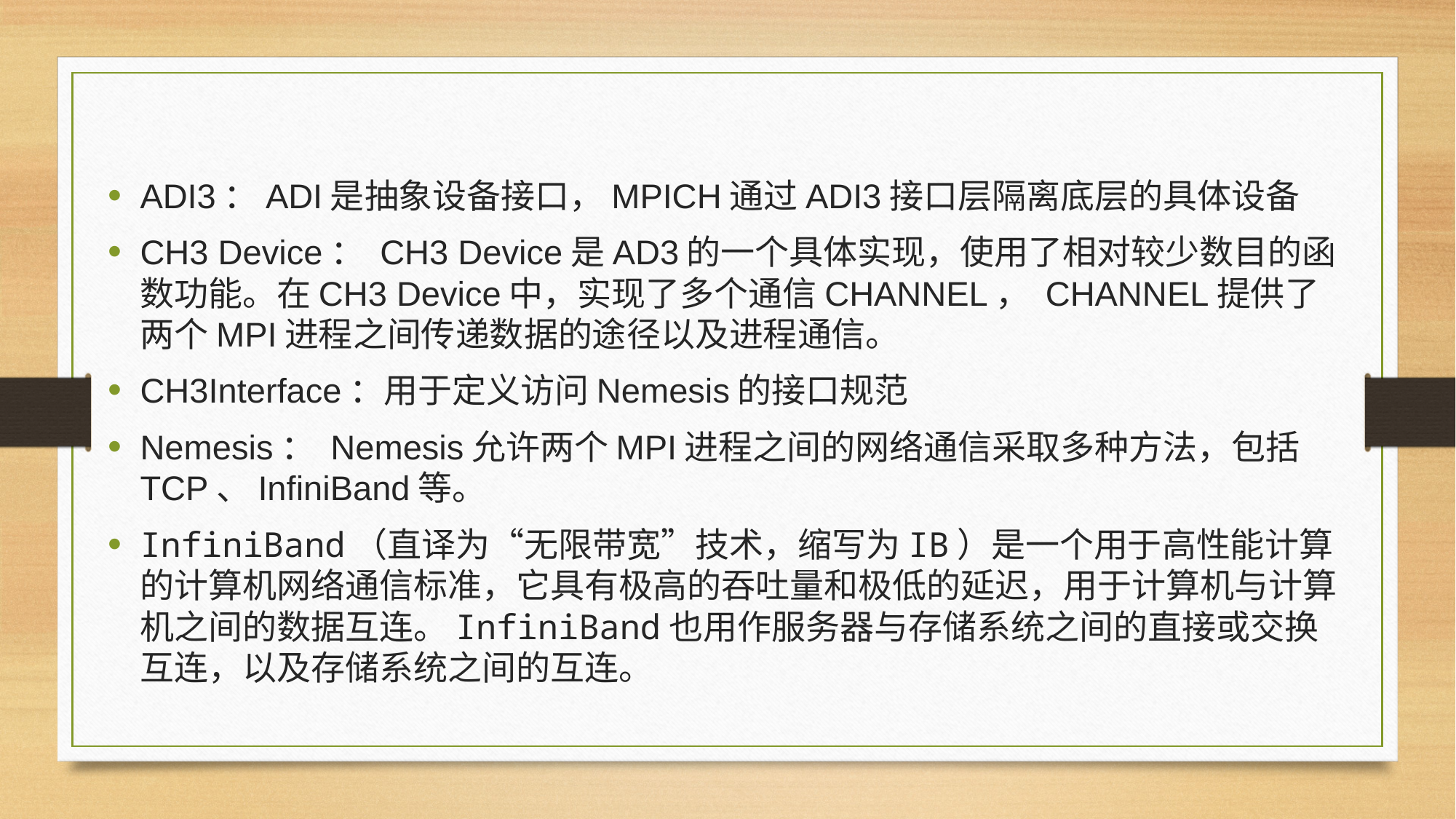

#
ADI3：ADI是抽象设备接口，MPICH通过ADI3接口层隔离底层的具体设备
CH3 Device： CH3 Device是AD3的一个具体实现，使用了相对较少数目的函数功能。在CH3 Device中，实现了多个通信CHANNEL， CHANNEL提供了两个MPI进程之间传递数据的途径以及进程通信。
CH3Interface：用于定义访问Nemesis的接口规范
Nemesis： Nemesis允许两个MPI进程之间的网络通信采取多种方法，包括TCP、InfiniBand等。
InfiniBand（直译为“无限带宽”技术，缩写为IB）是一个用于高性能计算的计算机网络通信标准，它具有极高的吞吐量和极低的延迟，用于计算机与计算机之间的数据互连。InfiniBand也用作服务器与存储系统之间的直接或交换互连，以及存储系统之间的互连。